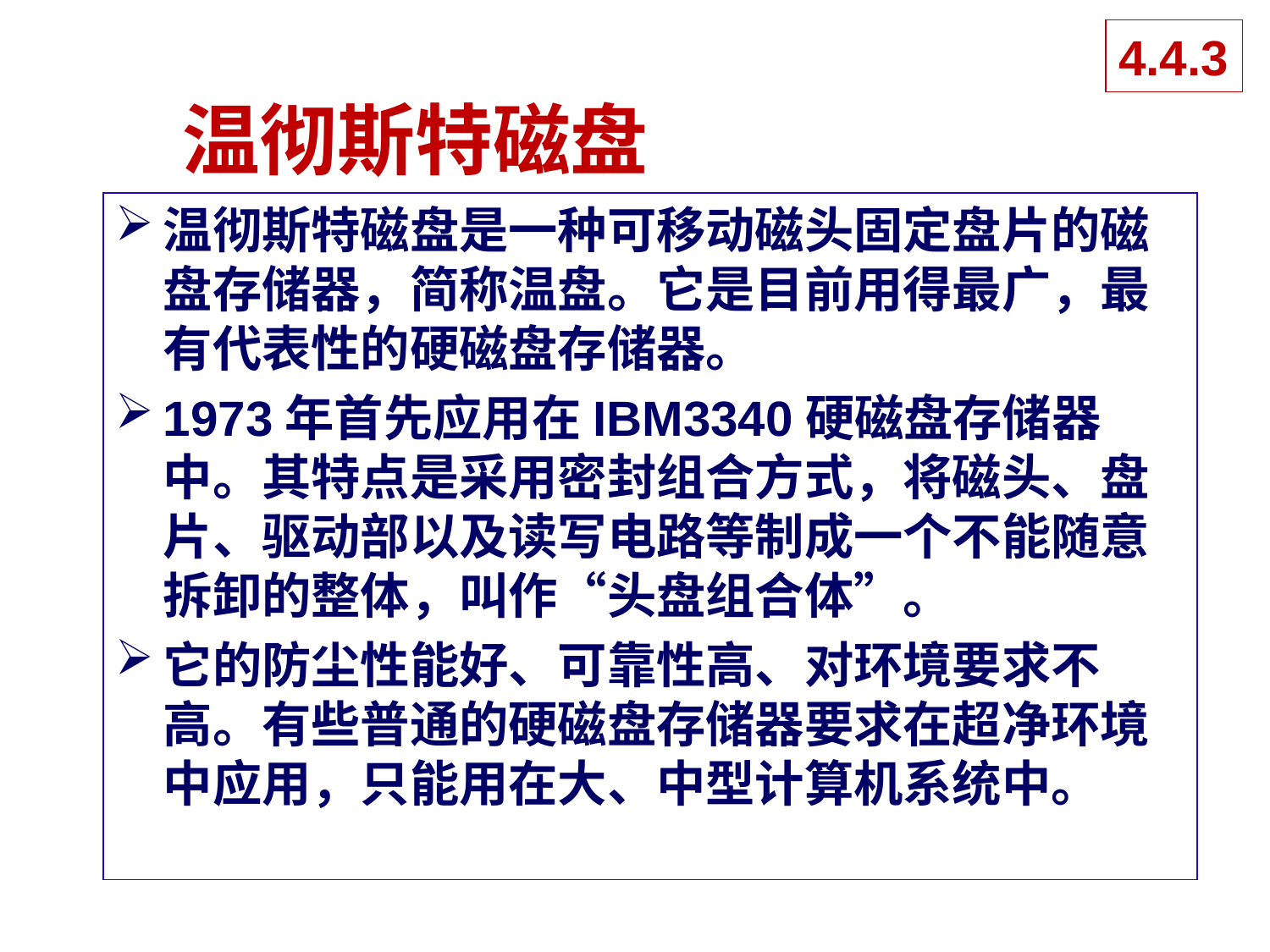

4.4.3
# 温彻斯特磁盘
温彻斯特磁盘是一种可移动磁头固定盘片的磁盘存储器，简称温盘。它是目前用得最广，最有代表性的硬磁盘存储器。
1973年首先应用在IBM3340硬磁盘存储器中。其特点是采用密封组合方式，将磁头、盘片、驱动部以及读写电路等制成一个不能随意拆卸的整体，叫作“头盘组合体”。
它的防尘性能好、可靠性高、对环境要求不高。有些普通的硬磁盘存储器要求在超净环境中应用，只能用在大、中型计算机系统中。